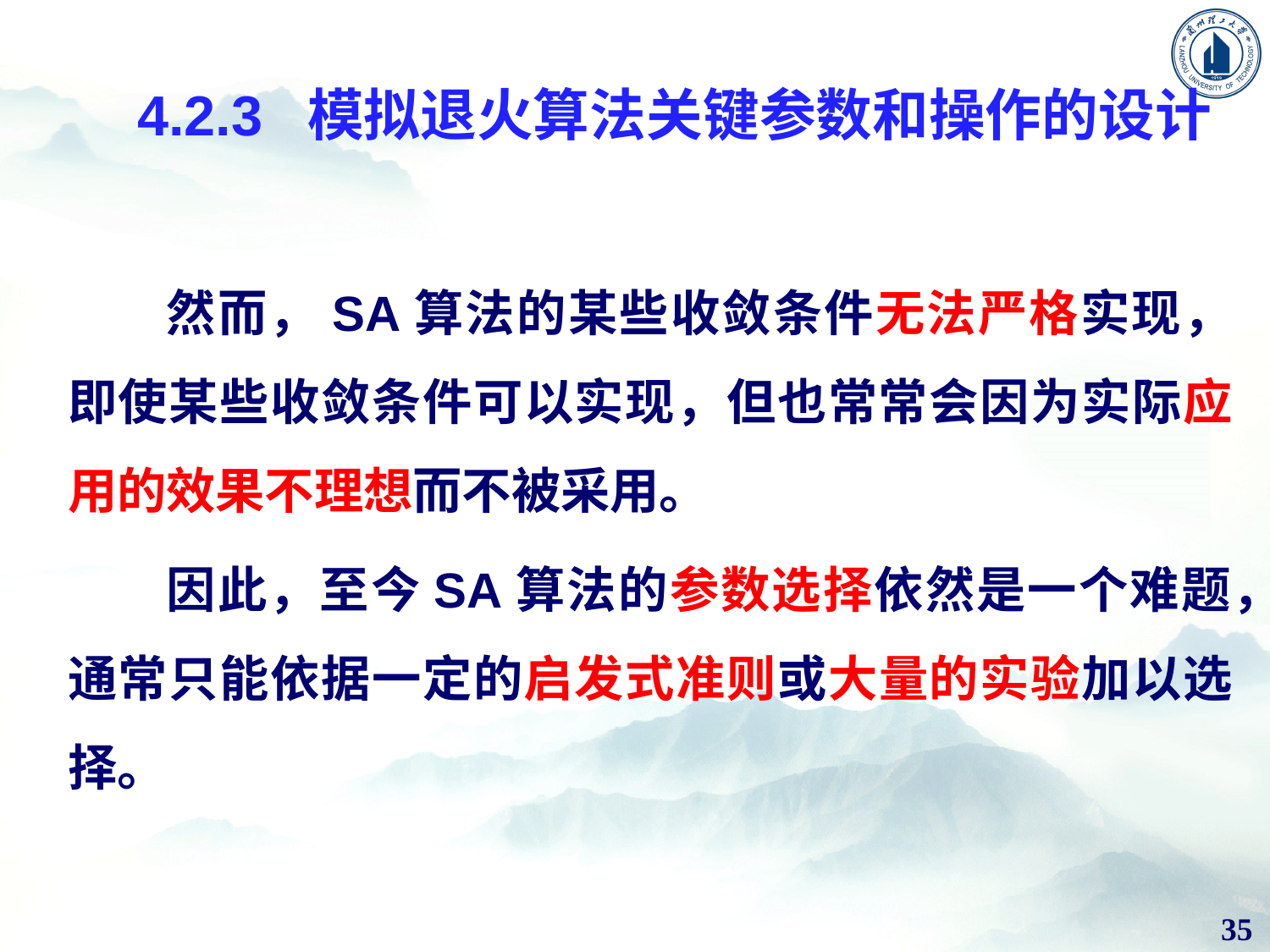

4.2.3  模拟退火算法关键参数和操作的设计
然而，SA算法的某些收敛条件无法严格实现，即使某些收敛条件可以实现，但也常常会因为实际应用的效果不理想而不被采用。
因此，至今SA算法的参数选择依然是一个难题，通常只能依据一定的启发式准则或大量的实验加以选择。
35